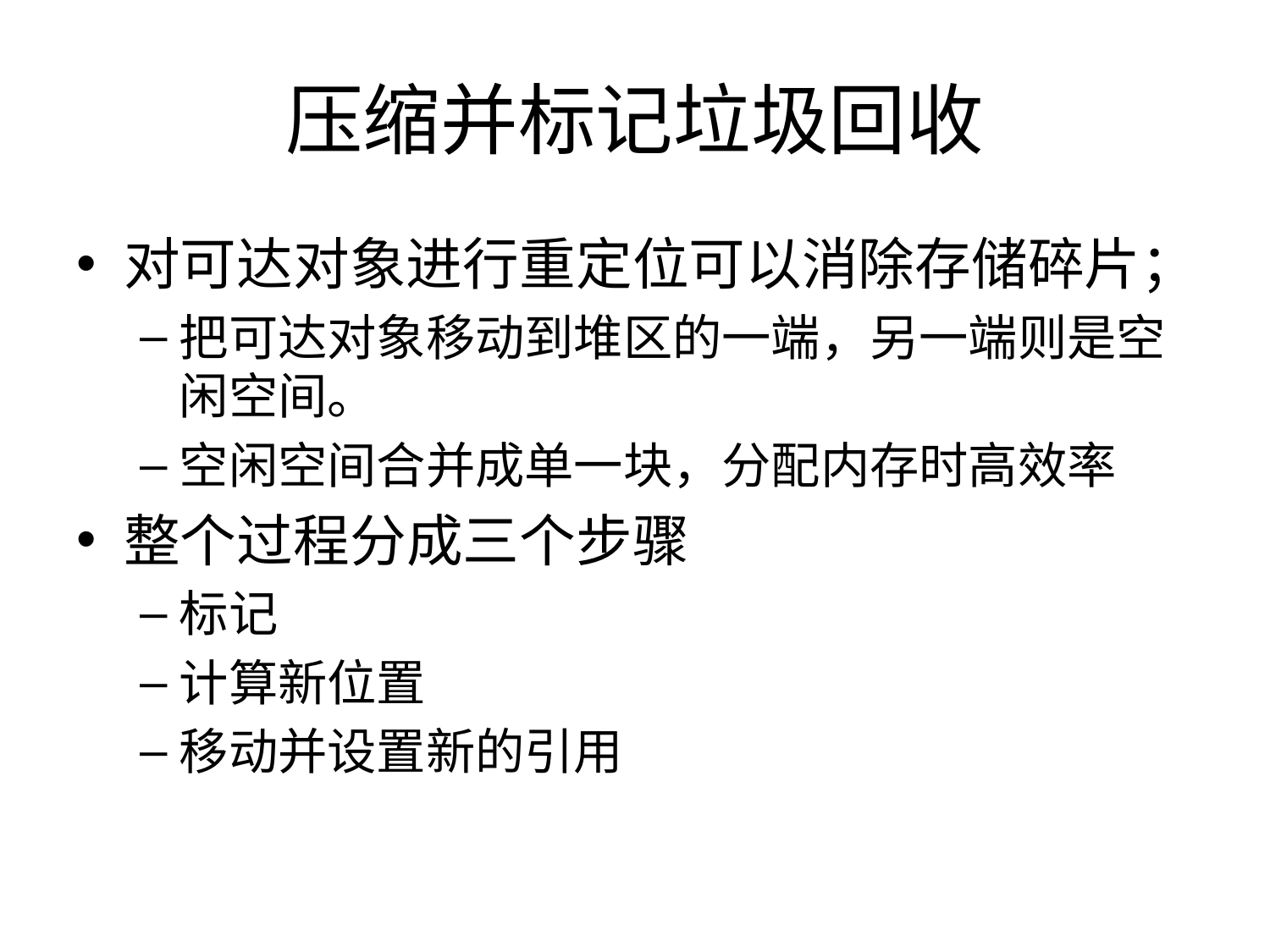

# 压缩并标记垃圾回收
对可达对象进行重定位可以消除存储碎片；
把可达对象移动到堆区的一端，另一端则是空闲空间。
空闲空间合并成单一块，分配内存时高效率
整个过程分成三个步骤
标记
计算新位置
移动并设置新的引用